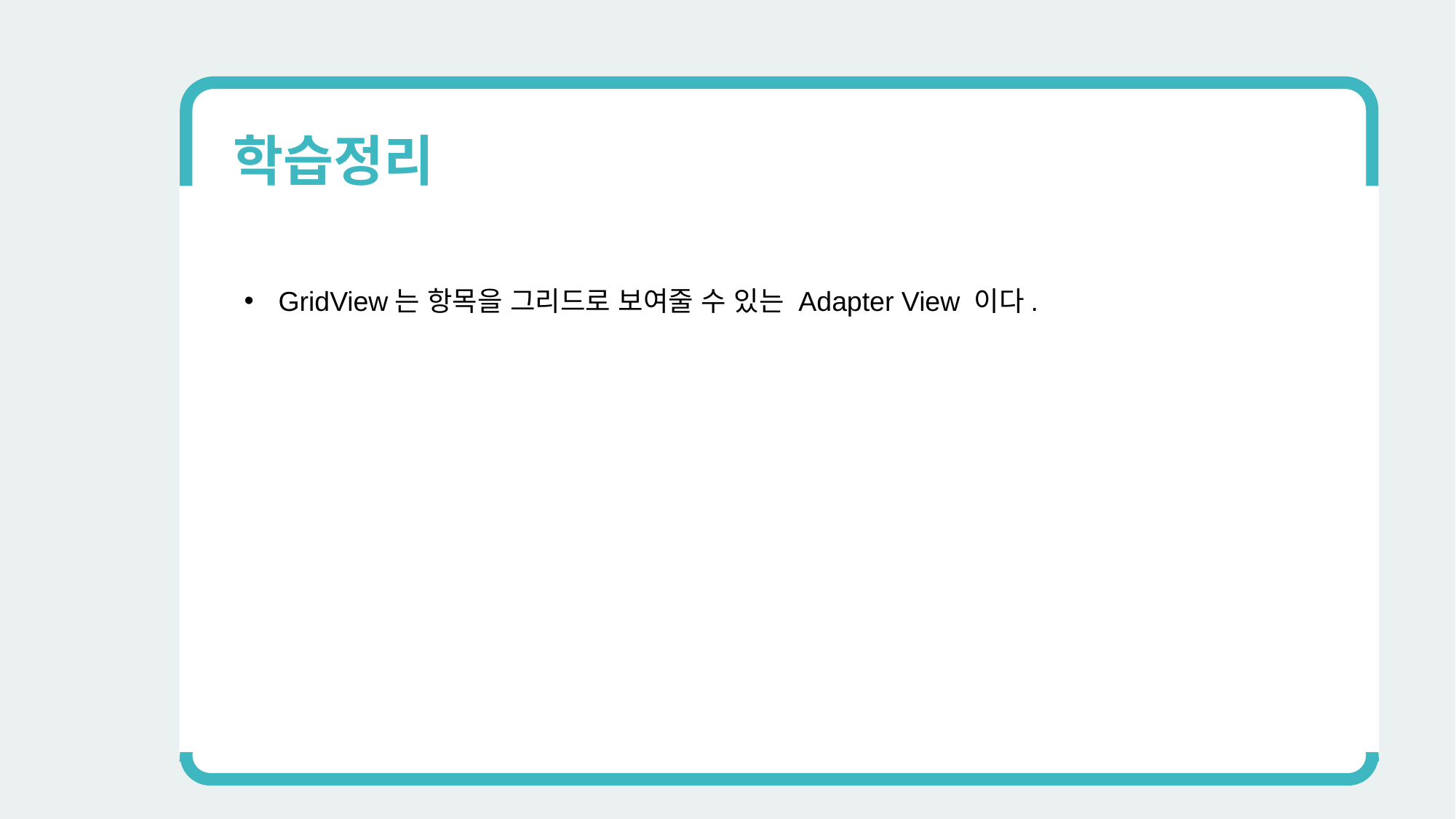

학습정리

GridView는 항목을 그리드로 보여줄 수 있는 Adapter View 이다.